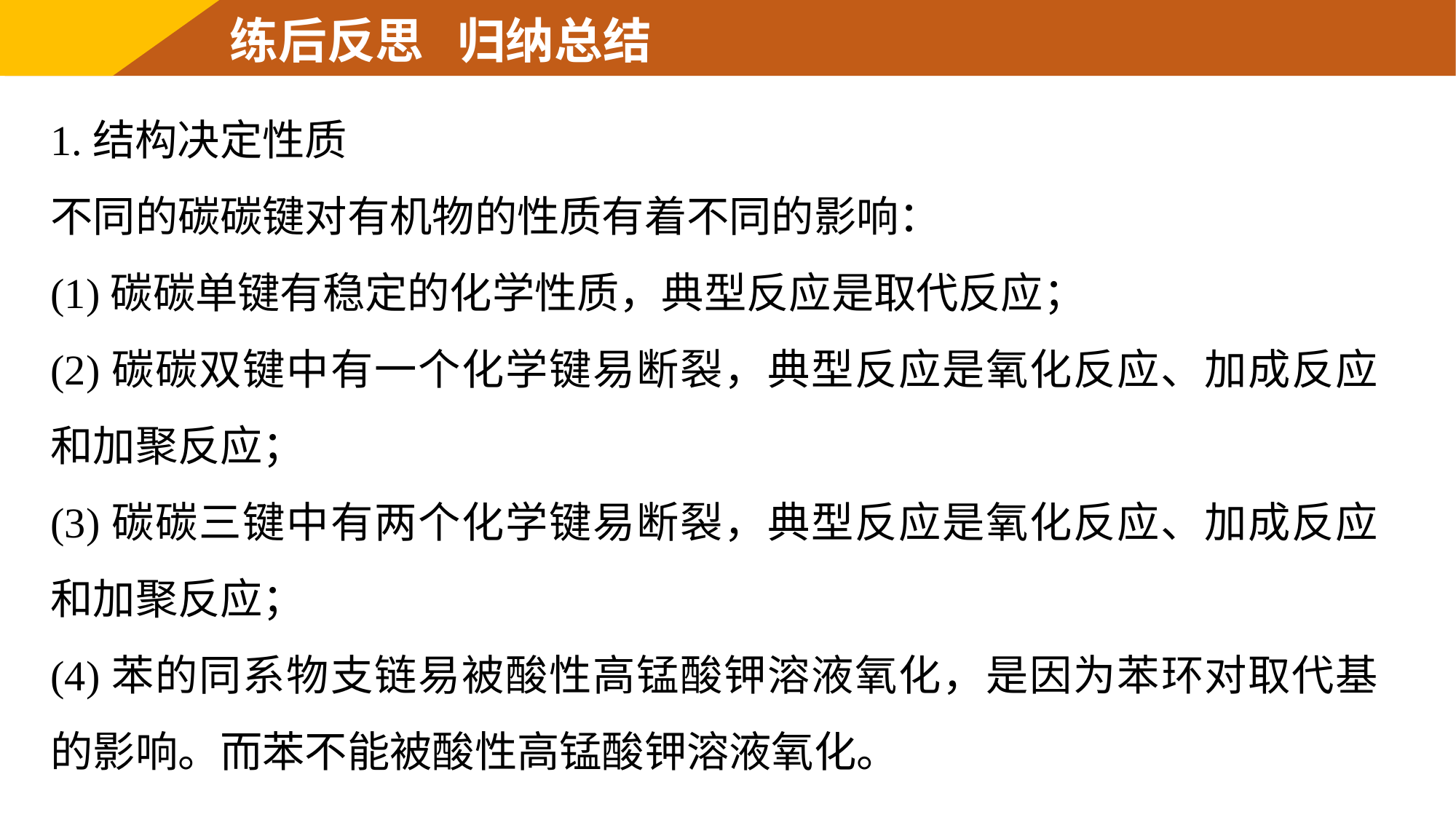

练后反思   归纳总结
1.结构决定性质
不同的碳碳键对有机物的性质有着不同的影响：
(1)碳碳单键有稳定的化学性质，典型反应是取代反应；
(2)碳碳双键中有一个化学键易断裂，典型反应是氧化反应、加成反应和加聚反应；
(3)碳碳三键中有两个化学键易断裂，典型反应是氧化反应、加成反应和加聚反应；
(4)苯的同系物支链易被酸性高锰酸钾溶液氧化，是因为苯环对取代基的影响。而苯不能被酸性高锰酸钾溶液氧化。